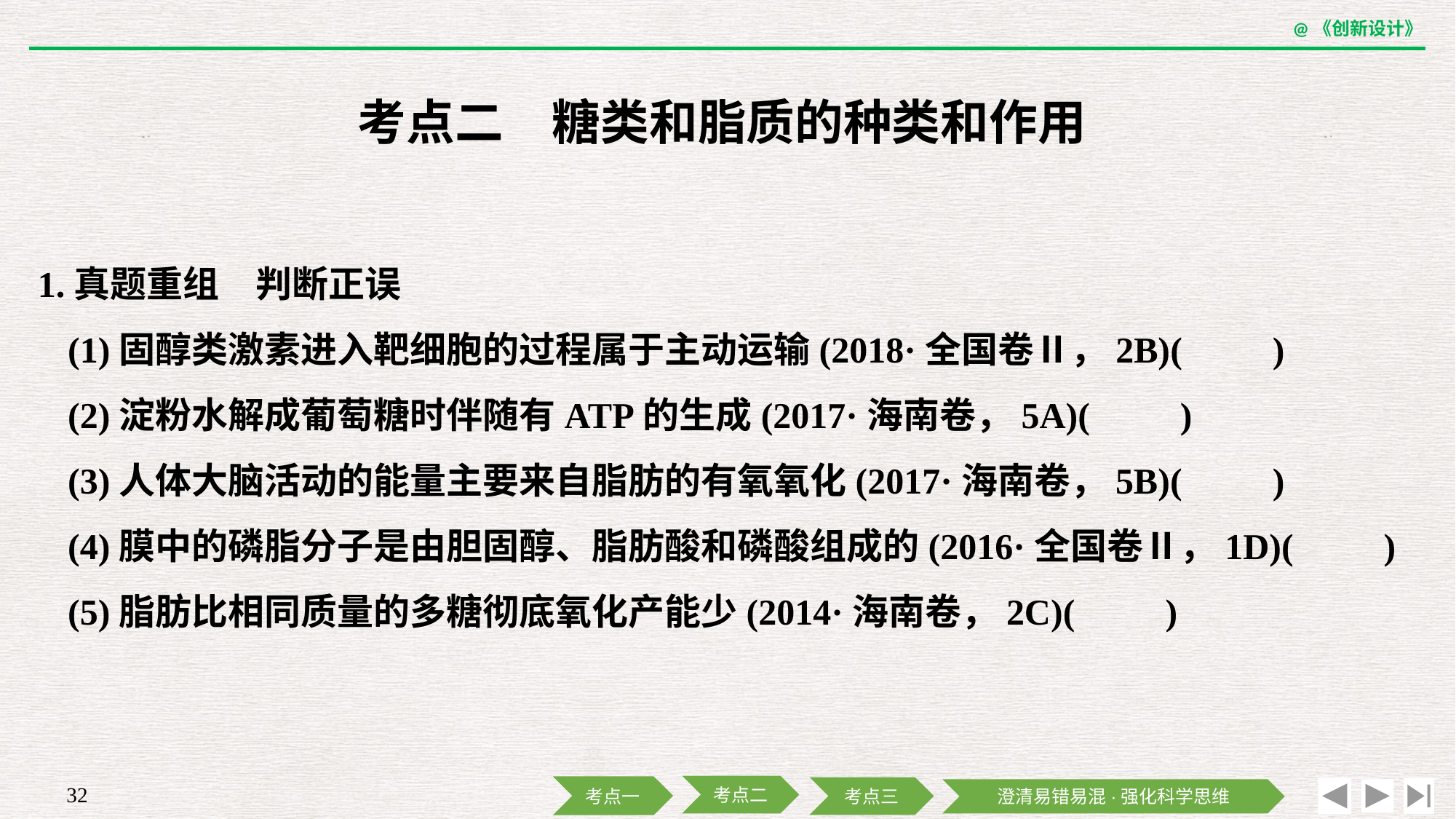

考点二　糖类和脂质的种类和作用
1.真题重组　判断正误
	(1)固醇类激素进入靶细胞的过程属于主动运输(2018·全国卷Ⅱ，2B)(　　)
	(2)淀粉水解成葡萄糖时伴随有ATP的生成(2017·海南卷，5A)(　　)
	(3)人体大脑活动的能量主要来自脂肪的有氧氧化(2017·海南卷，5B)(　　)
	(4)膜中的磷脂分子是由胆固醇、脂肪酸和磷酸组成的(2016·全国卷Ⅱ，1D)(　　)
	(5)脂肪比相同质量的多糖彻底氧化产能少(2014·海南卷，2C)(　　)